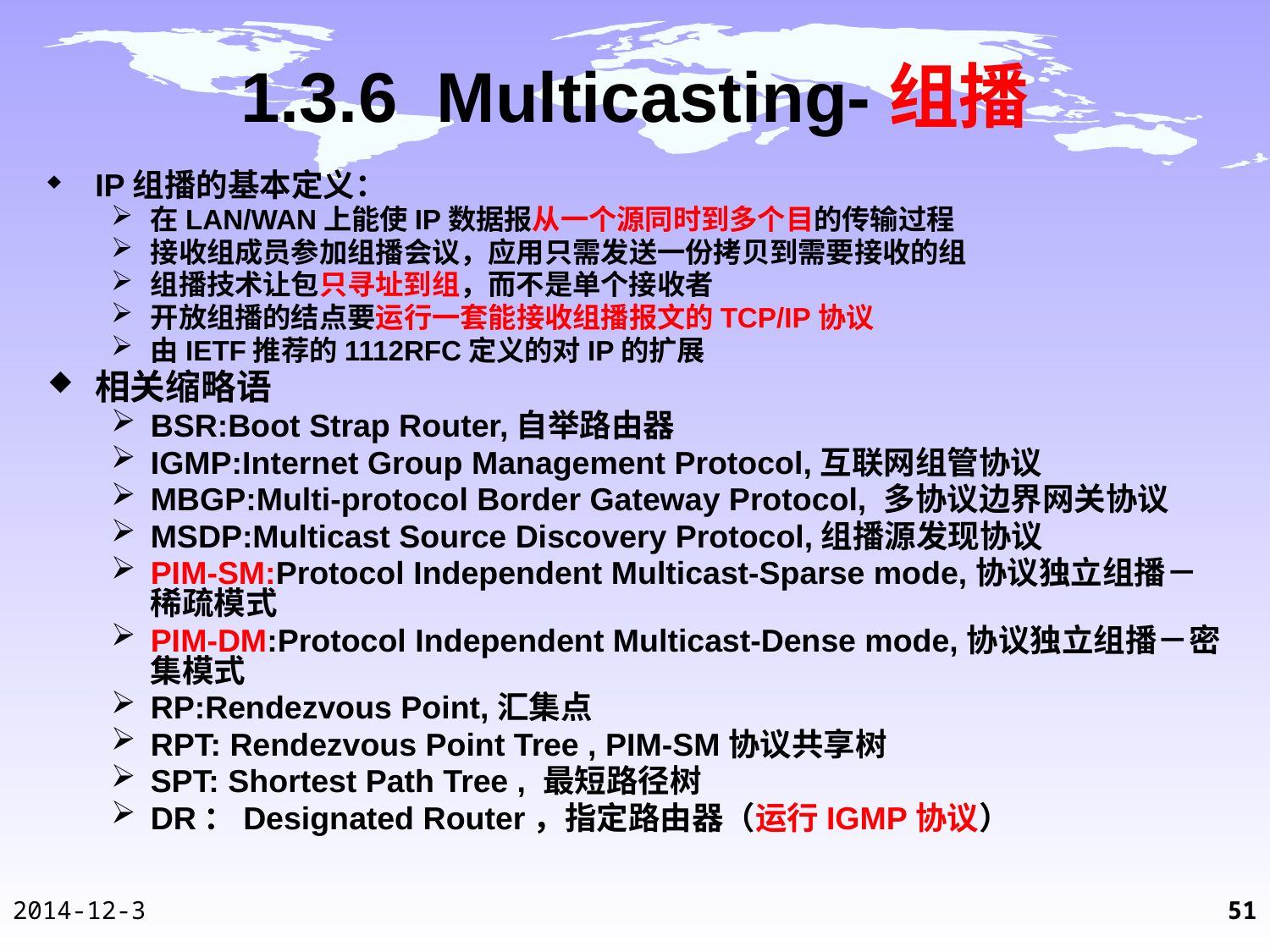

# 1.3.6  Multicasting-组播
IP组播的基本定义：
在LAN/WAN上能使IP数据报从一个源同时到多个目的传输过程
接收组成员参加组播会议，应用只需发送一份拷贝到需要接收的组
组播技术让包只寻址到组，而不是单个接收者
开放组播的结点要运行一套能接收组播报文的TCP/IP协议
由IETF推荐的1112RFC定义的对IP的扩展
相关缩略语
BSR:Boot Strap Router,自举路由器
IGMP:Internet Group Management Protocol,互联网组管协议
MBGP:Multi-protocol Border Gateway Protocol, 多协议边界网关协议
MSDP:Multicast Source Discovery Protocol,组播源发现协议
PIM-SM:Protocol Independent Multicast-Sparse mode,协议独立组播－稀疏模式
PIM-DM:Protocol Independent Multicast-Dense mode,协议独立组播－密集模式
RP:Rendezvous Point,汇集点
RPT: Rendezvous Point Tree , PIM-SM协议共享树
SPT: Shortest Path Tree , 最短路径树
DR：Designated Router，指定路由器（运行IGMP协议）
2014-12-3
51